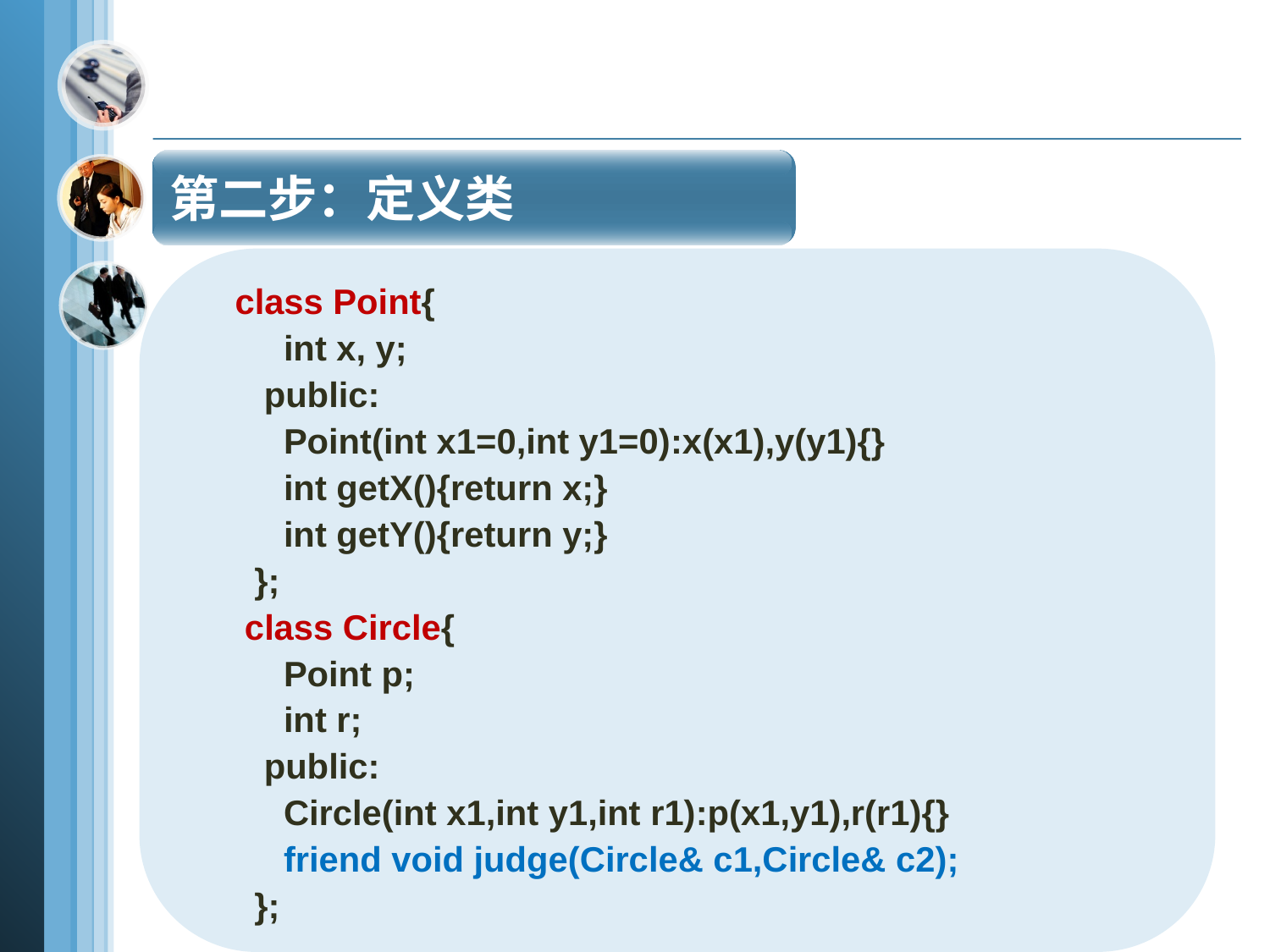

第二步：定义类

     class Point{
          int x, y;
        public:
          Point(int x1=0,int y1=0):x(x1),y(y1){}
          int getX(){return x;}
          int getY(){return y;}
       };
      class Circle{
          Point p;
          int r;
        public:
          Circle(int x1,int y1,int r1):p(x1,y1),r(r1){}
          friend void judge(Circle& c1,Circle& c2);
       };